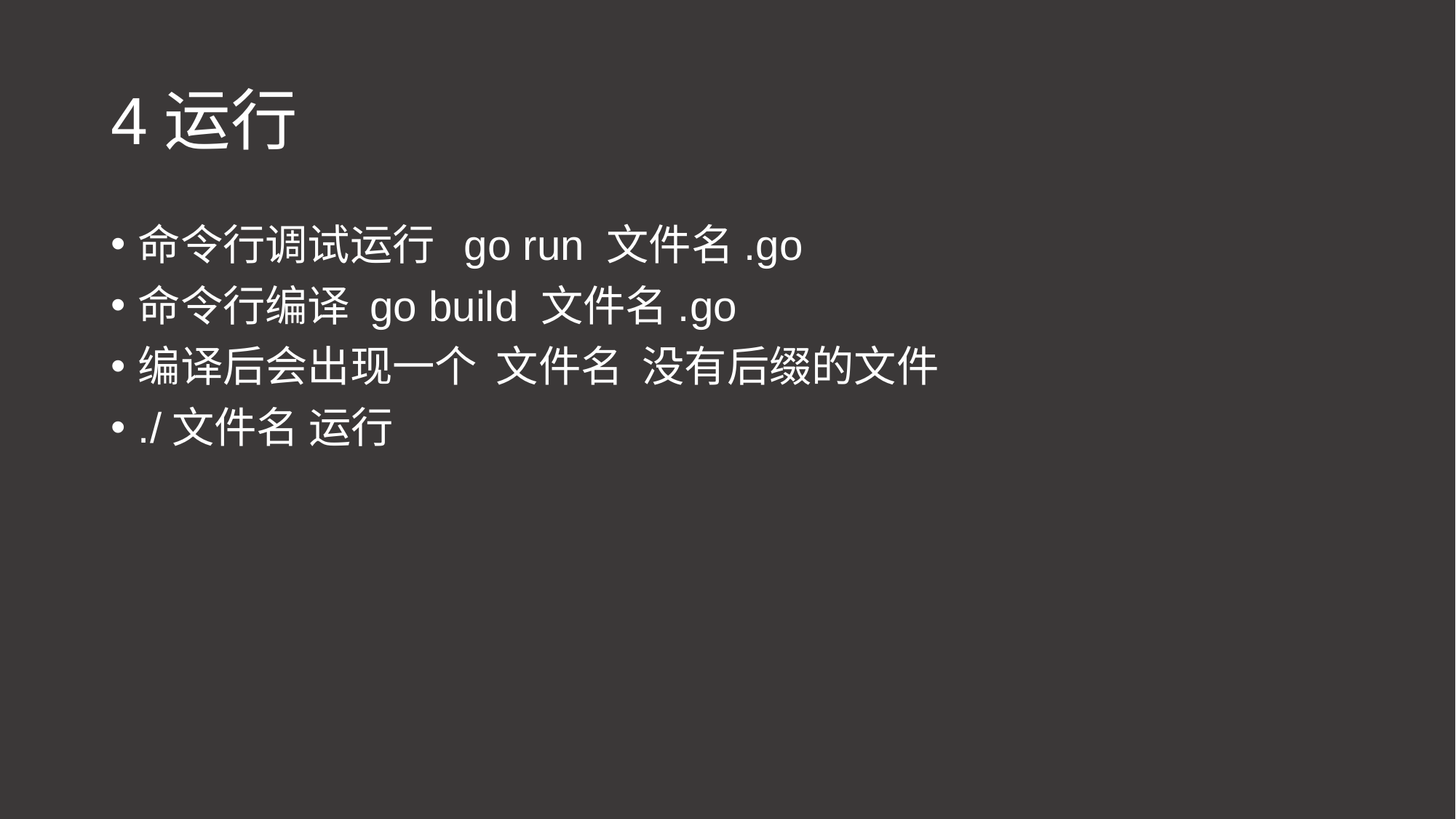

# 4运行
命令行调试运行  go run 文件名.go
命令行编译 go build 文件名.go
编译后会出现一个  文件名  没有后缀的文件
./文件名 运行